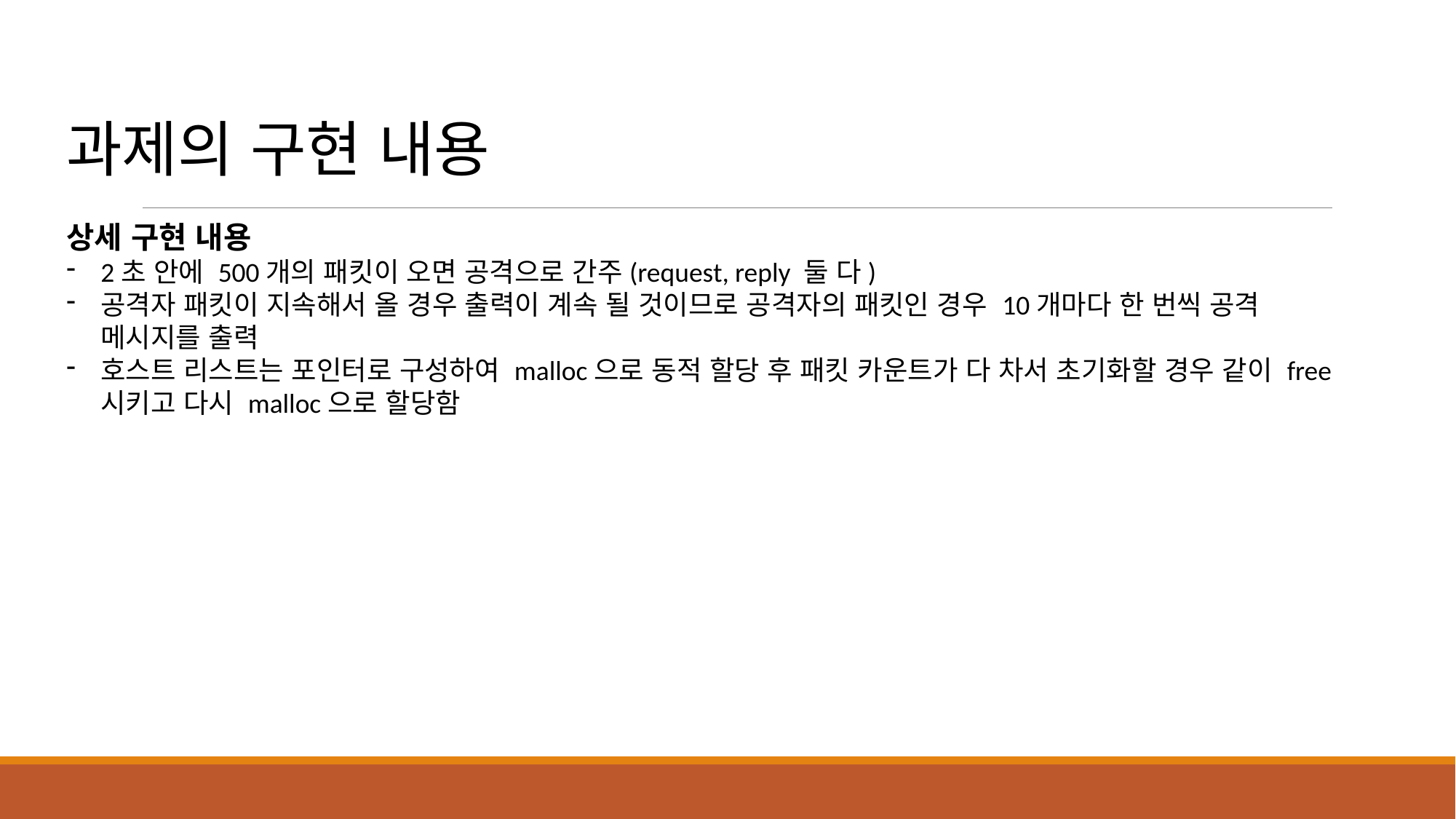

과제의 구현 내용
상세 구현 내용
2초 안에 500개의 패킷이 오면 공격으로 간주(request, reply 둘 다)
공격자 패킷이 지속해서 올 경우 출력이 계속 될 것이므로 공격자의 패킷인 경우 10개마다 한 번씩 공격 메시지를 출력
호스트 리스트는 포인터로 구성하여 malloc으로 동적 할당 후 패킷 카운트가 다 차서 초기화할 경우 같이 free시키고 다시 malloc으로 할당함